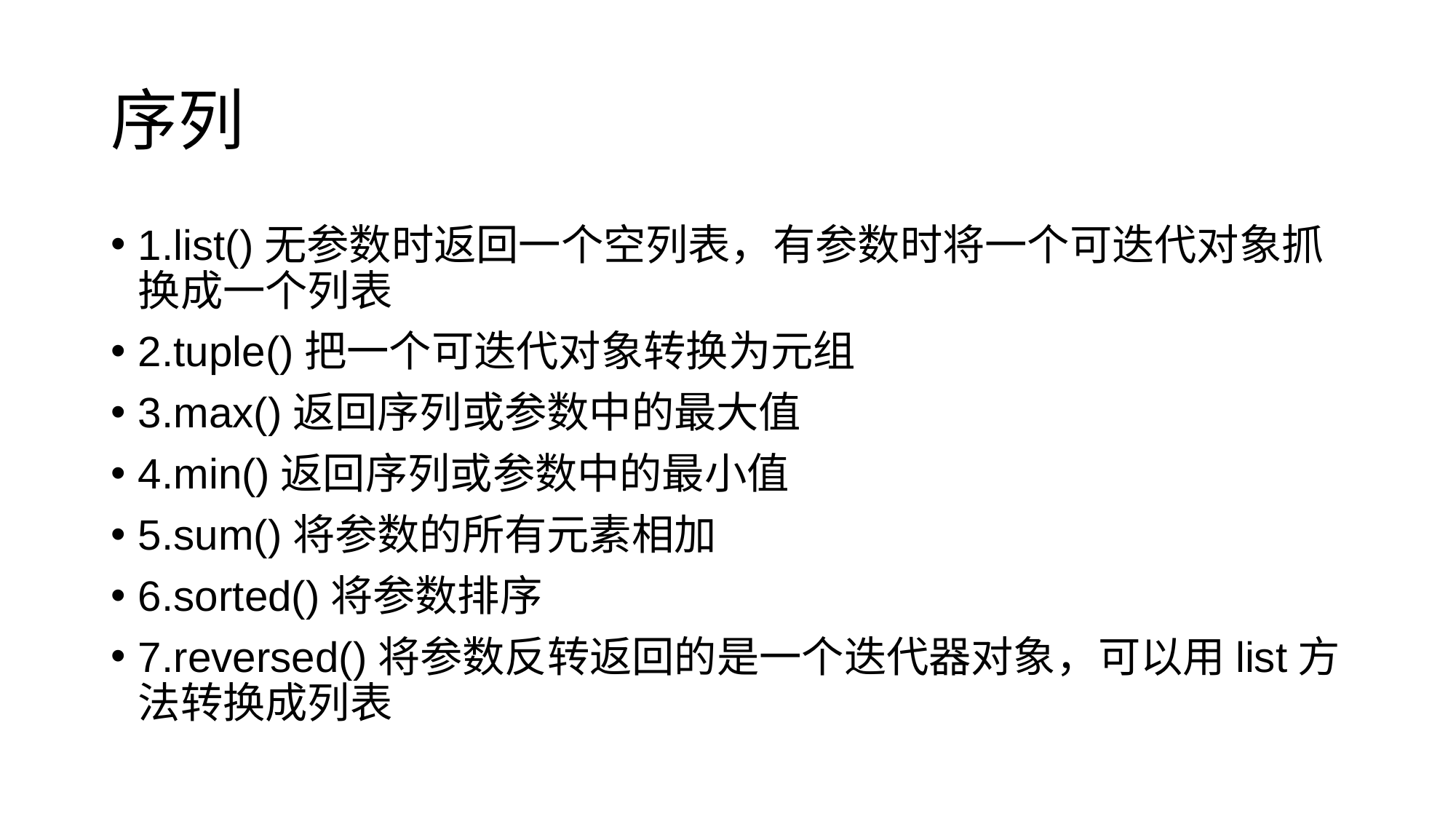

# 序列
1.list()无参数时返回一个空列表，有参数时将一个可迭代对象抓换成一个列表
2.tuple()把一个可迭代对象转换为元组
3.max()返回序列或参数中的最大值
4.min()返回序列或参数中的最小值
5.sum()将参数的所有元素相加
6.sorted()将参数排序
7.reversed()将参数反转返回的是一个迭代器对象，可以用list方法转换成列表